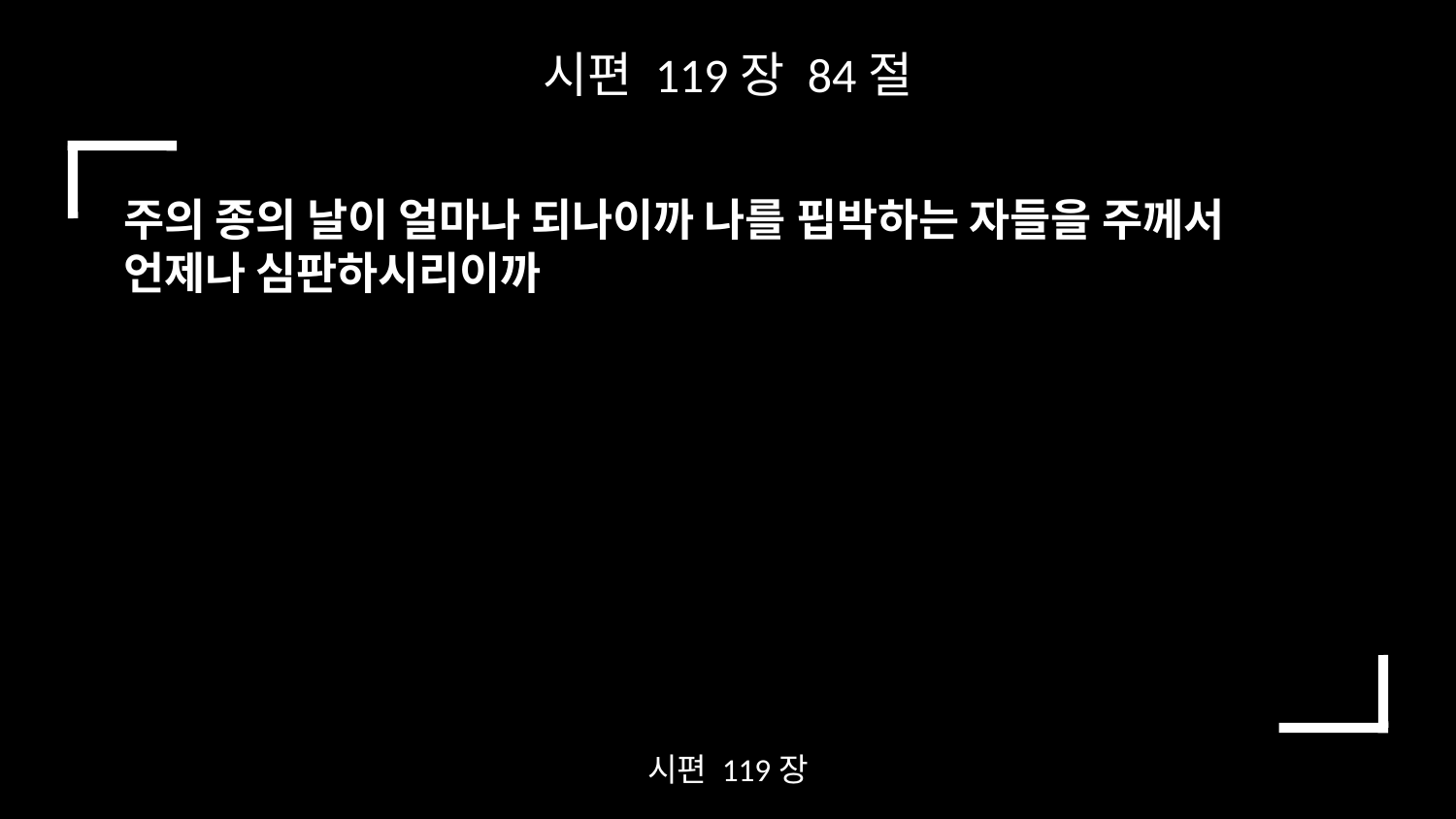

시편 119장 84절

주의 종의 날이 얼마나 되나이까 나를 핍박하는 자들을 주께서 언제나 심판하시리이까

시편 119장